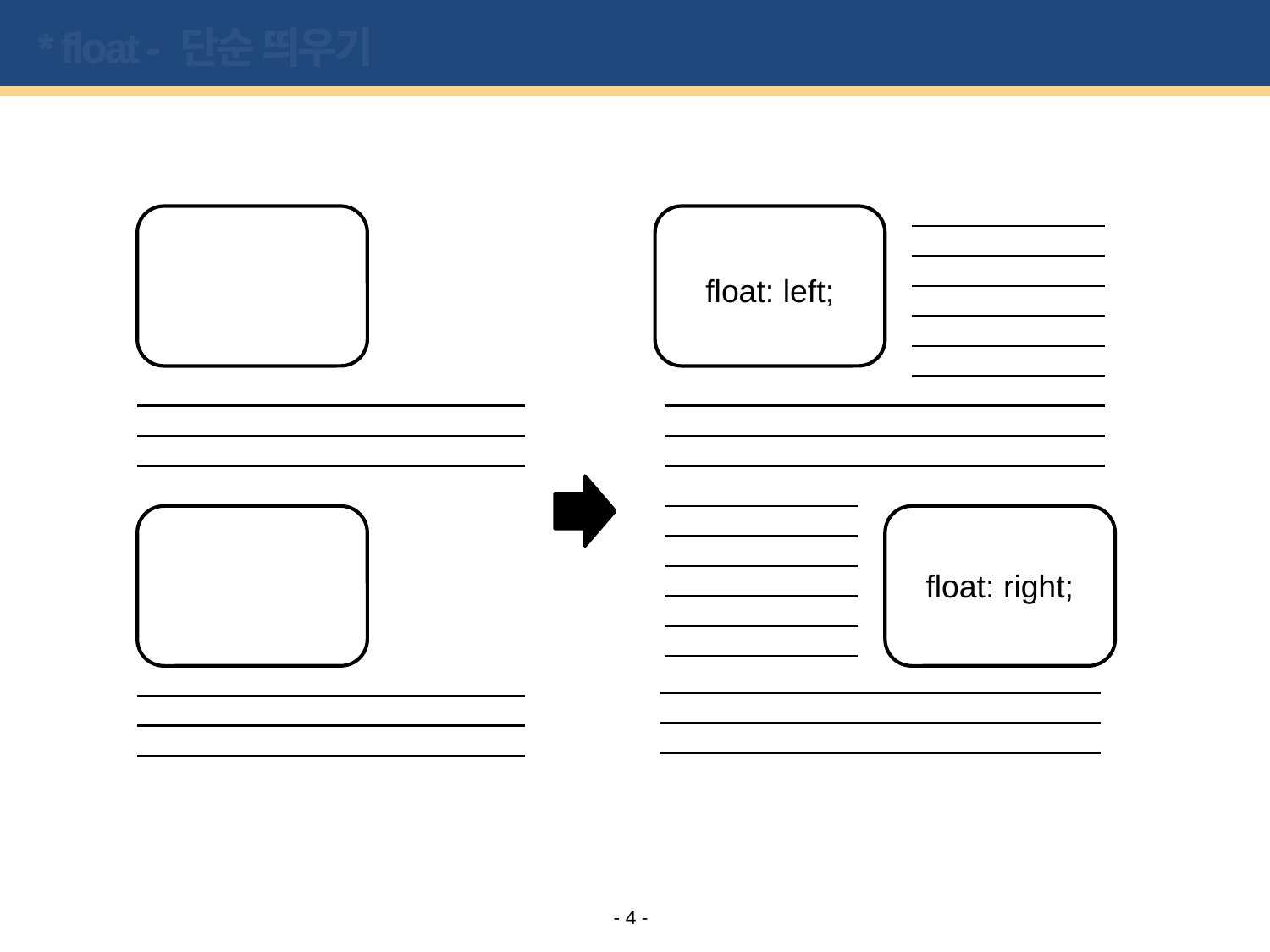

# * float - 단순 띄우기

float: left;

float: right;